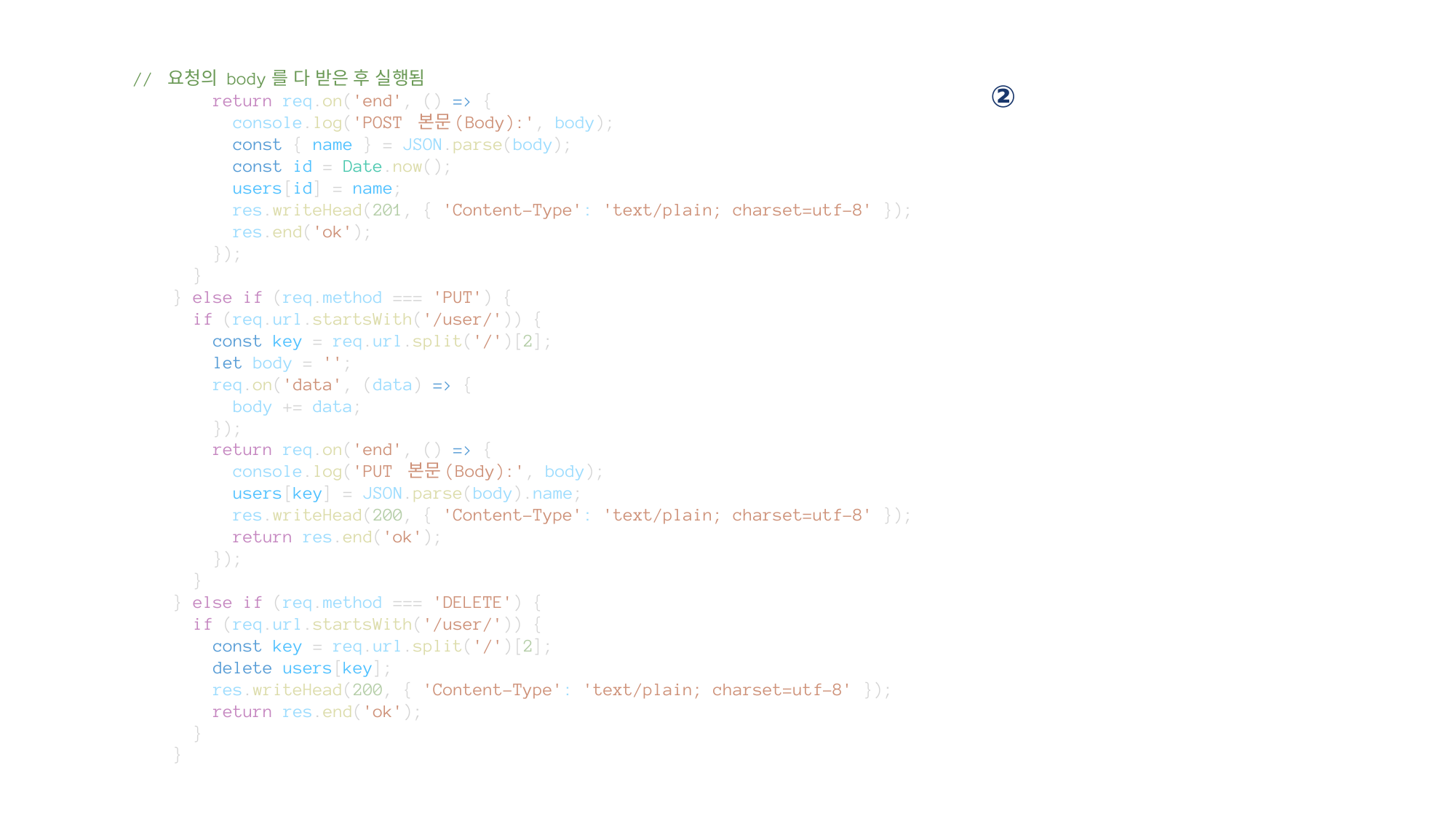

// 요청의 body를 다 받은 후 실행됨
        return req.on('end', () => {
          console.log('POST 본문(Body):', body);
          const { name } = JSON.parse(body);
          const id = Date.now();
          users[id] = name;
          res.writeHead(201, { 'Content-Type': 'text/plain; charset=utf-8' });
          res.end('ok');
        });
      }
    } else if (req.method === 'PUT') {
      if (req.url.startsWith('/user/')) {
        const key = req.url.split('/')[2];
        let body = '';
        req.on('data', (data) => {
          body += data;
        });
        return req.on('end', () => {
          console.log('PUT 본문(Body):', body);
          users[key] = JSON.parse(body).name;
          res.writeHead(200, { 'Content-Type': 'text/plain; charset=utf-8' });
          return res.end('ok');
        });
      }
    } else if (req.method === 'DELETE') {
      if (req.url.startsWith('/user/')) {
        const key = req.url.split('/')[2];
        delete users[key];
        res.writeHead(200, { 'Content-Type': 'text/plain; charset=utf-8' });
        return res.end('ok');
      }
    }
②